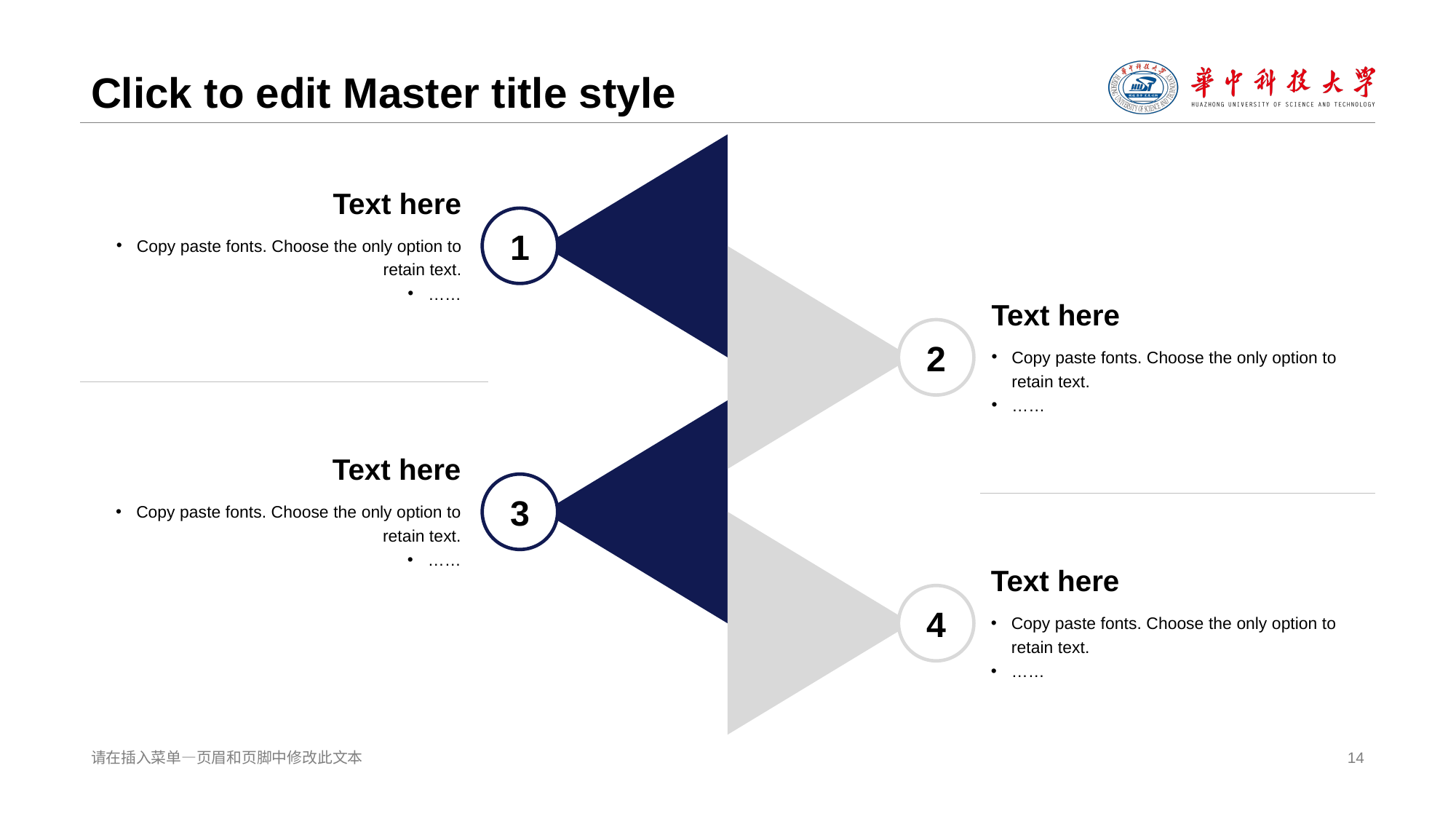

# Click to edit Master title style

Text here
Copy paste fonts. Choose the only option to retain text.
……
1

Text here
Copy paste fonts. Choose the only option to retain text.
……
2

Text here
Copy paste fonts. Choose the only option to retain text.
……
3
Text here
Copy paste fonts. Choose the only option to retain text.
……
4
请在插入菜单—页眉和页脚中修改此文本
14